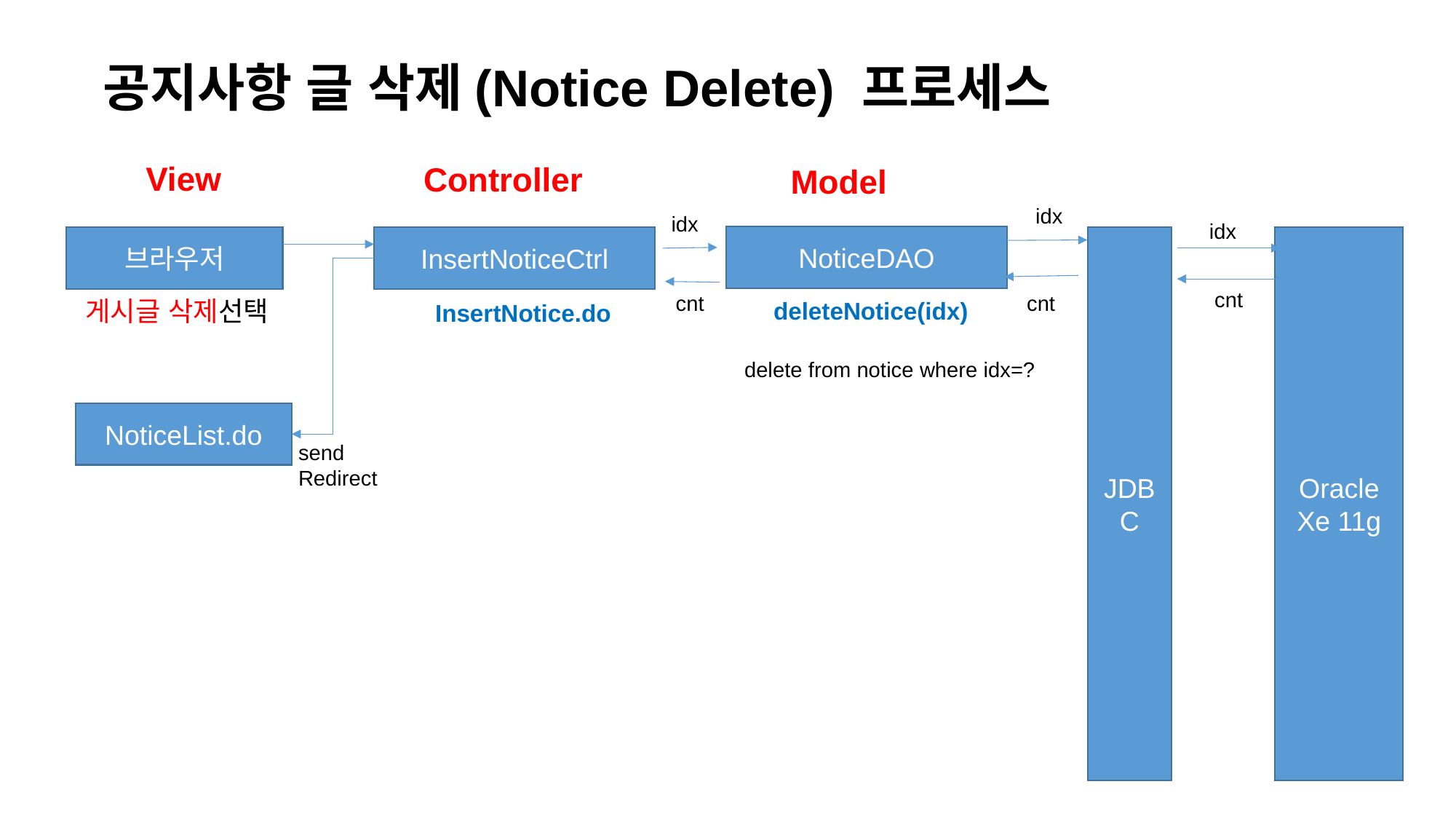

공지사항 글 삭제(Notice Delete) 프로세스
View
Controller
Model
idx
idx
idx
NoticeDAO
JDBC
Oracle
Xe 11g
브라우저
InsertNoticeCtrl
cnt
cnt
cnt
게시글 삭제선택
deleteNotice(idx)
InsertNotice.do
delete from notice where idx=?
NoticeList.do
send
Redirect